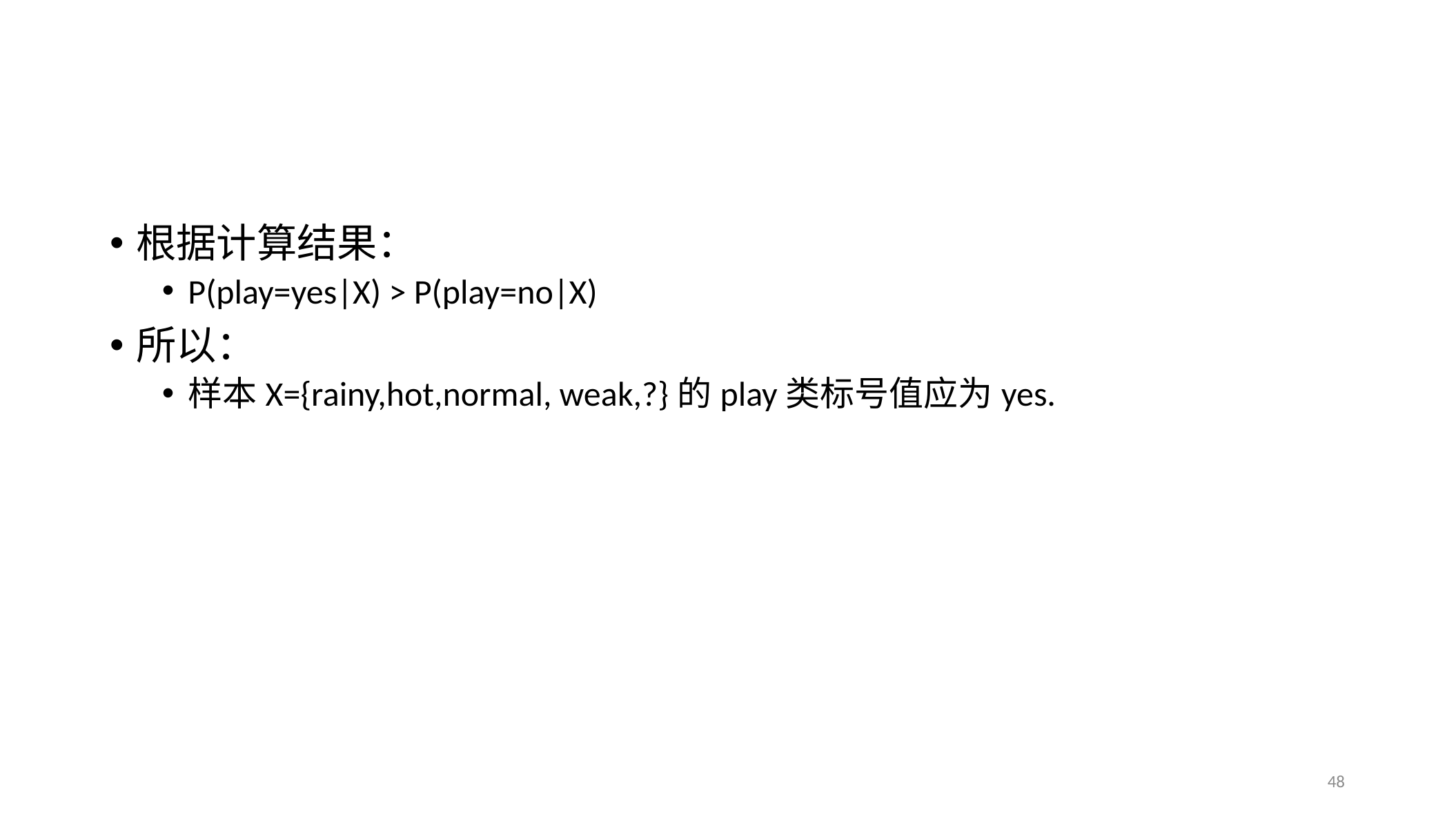

根据计算结果：
P(play=yes|X) > P(play=no|X)
所以：
样本X={rainy,hot,normal, weak,?}的play类标号值应为yes.
48